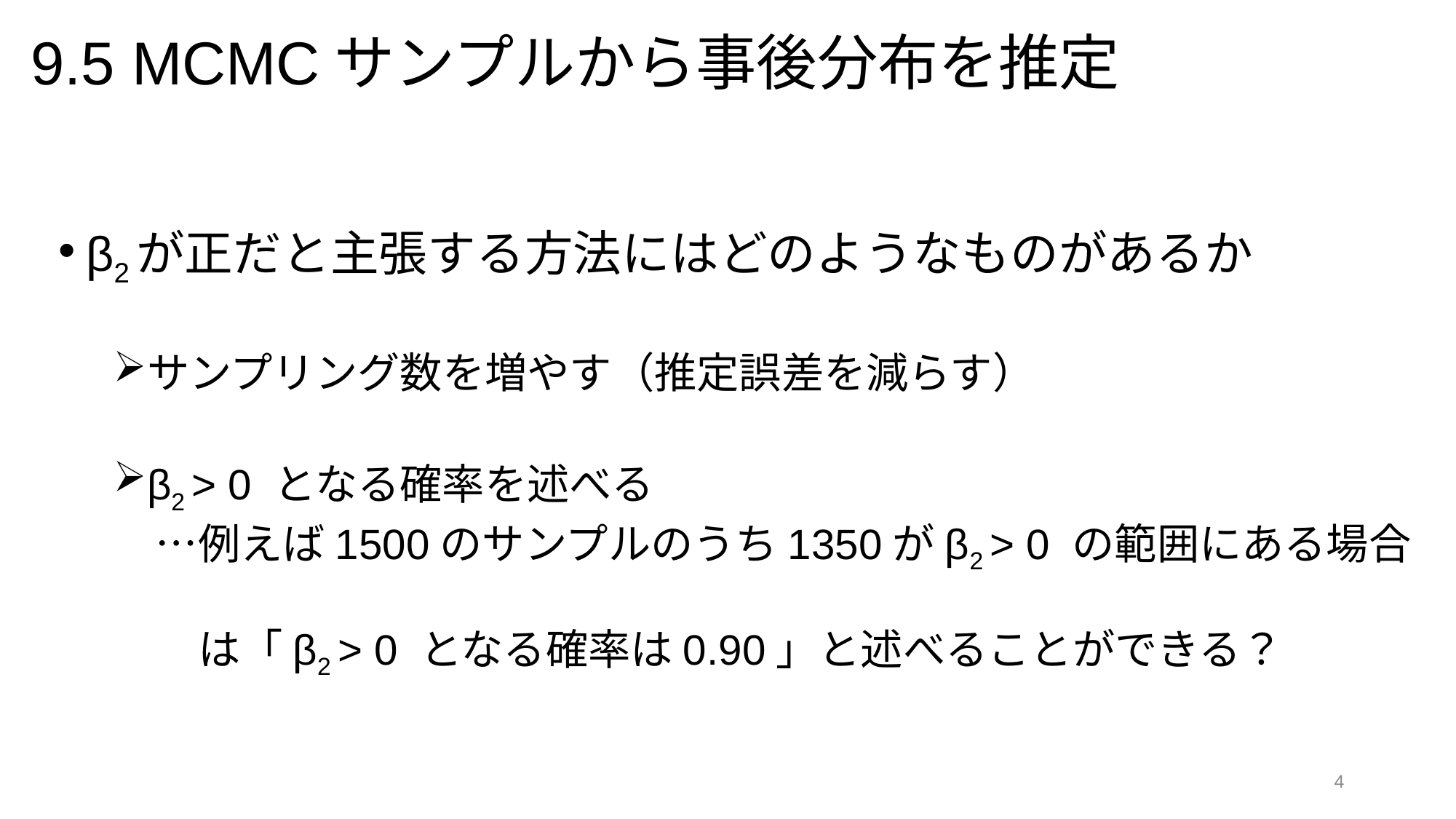

# 9.5 MCMCサンプルから事後分布を推定
β2が正だと主張する方法にはどのようなものがあるか

サンプリング数を増やす（推定誤差を減らす）

β2 > 0 となる確率を述べる
　…例えば1500のサンプルのうち1350がβ2 > 0 の範囲にある場合
　　は「β2 > 0 となる確率は0.90」と述べることができる？

4